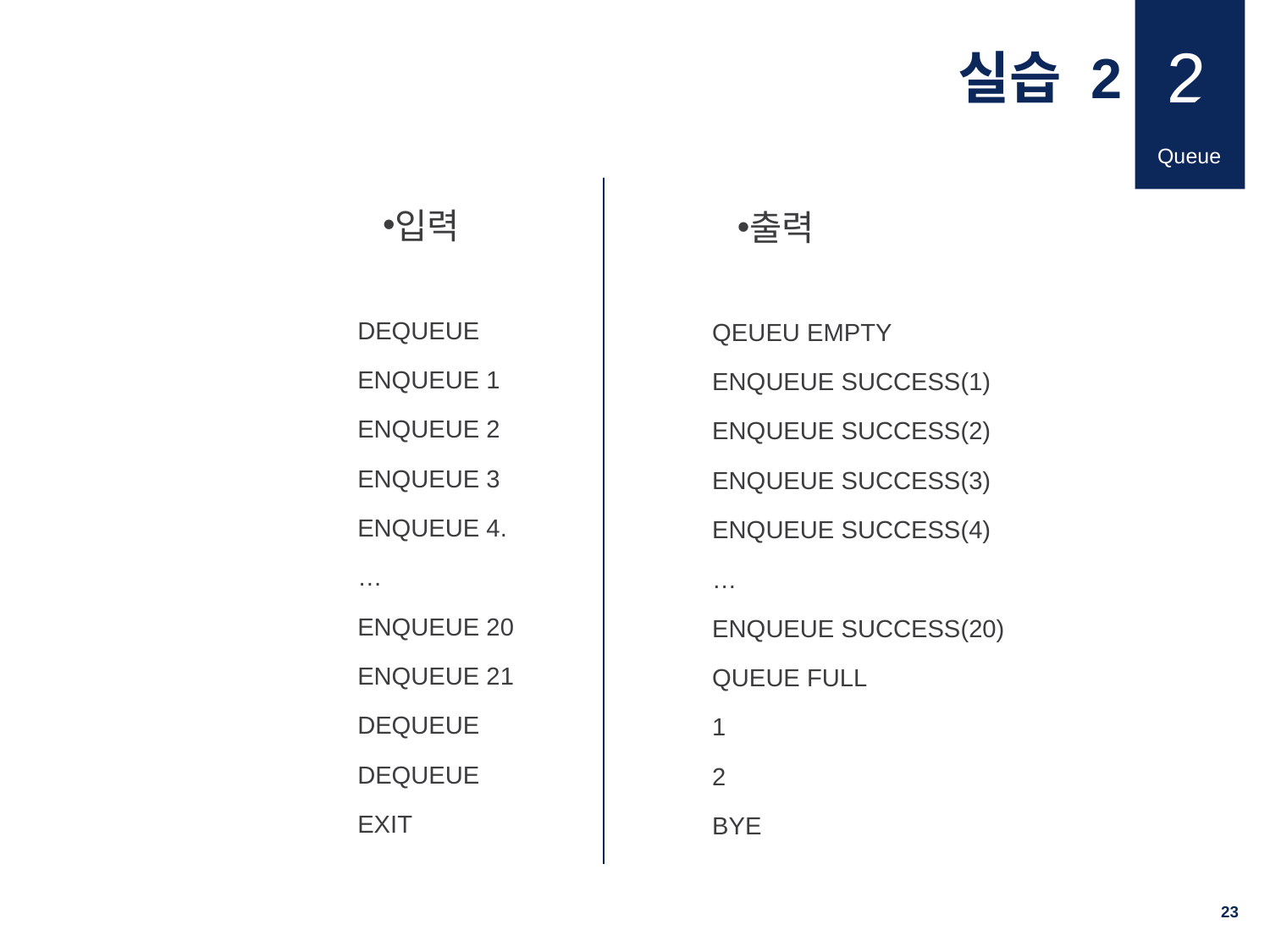

2

실습 2
Queue
입력

DEQUEUE
ENQUEUE 1
ENQUEUE 2
ENQUEUE 3
ENQUEUE 4.
…
ENQUEUE 20
ENQUEUE 21
DEQUEUE
DEQUEUE
EXIT

출력

QEUEU EMPTY
ENQUEUE SUCCESS(1)
ENQUEUE SUCCESS(2)
ENQUEUE SUCCESS(3)
ENQUEUE SUCCESS(4)
…
ENQUEUE SUCCESS(20)
QUEUE FULL
1
2
BYE

23